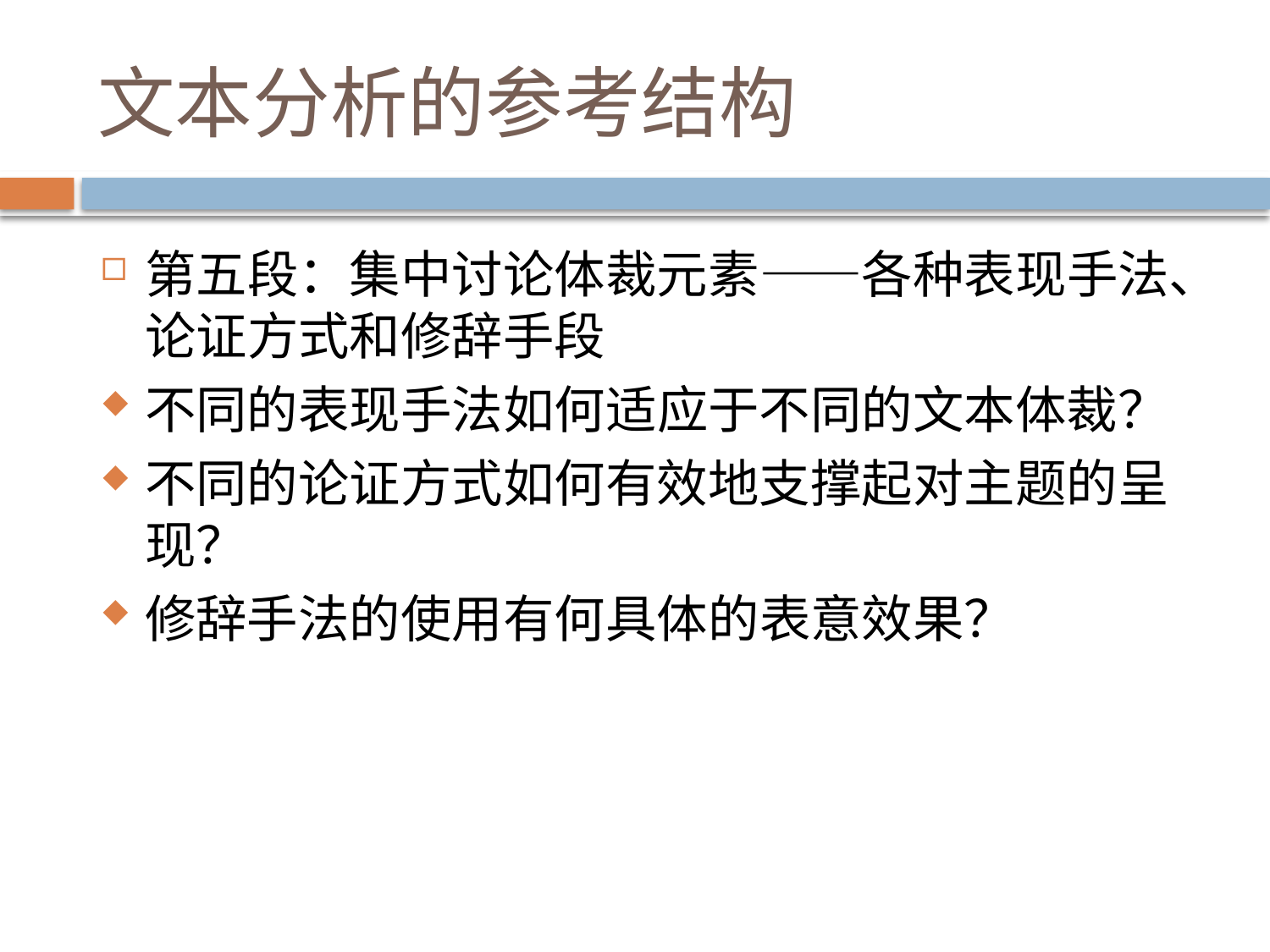

# 文本分析的参考结构
第五段：集中讨论体裁元素——各种表现手法、论证方式和修辞手段
不同的表现手法如何适应于不同的文本体裁？
不同的论证方式如何有效地支撑起对主题的呈现？
修辞手法的使用有何具体的表意效果？